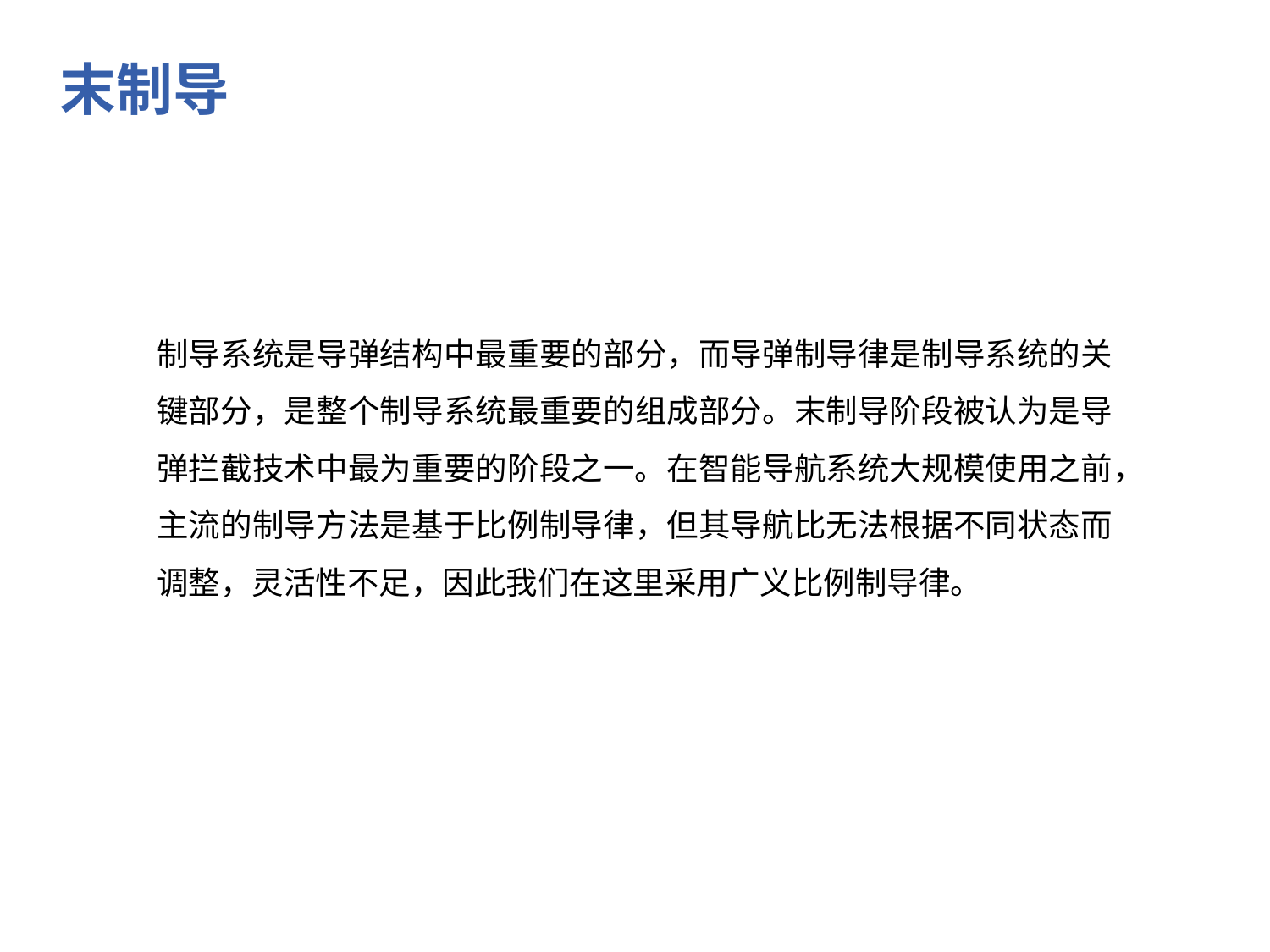

末制导
制导系统是导弹结构中最重要的部分，而导弹制导律是制导系统的关键部分，是整个制导系统最重要的组成部分。末制导阶段被认为是导弹拦截技术中最为重要的阶段之一。在智能导航系统大规模使用之前，主流的制导方法是基于比例制导律，但其导航比无法根据不同状态而调整，灵活性不足，因此我们在这里采用广义比例制导律。